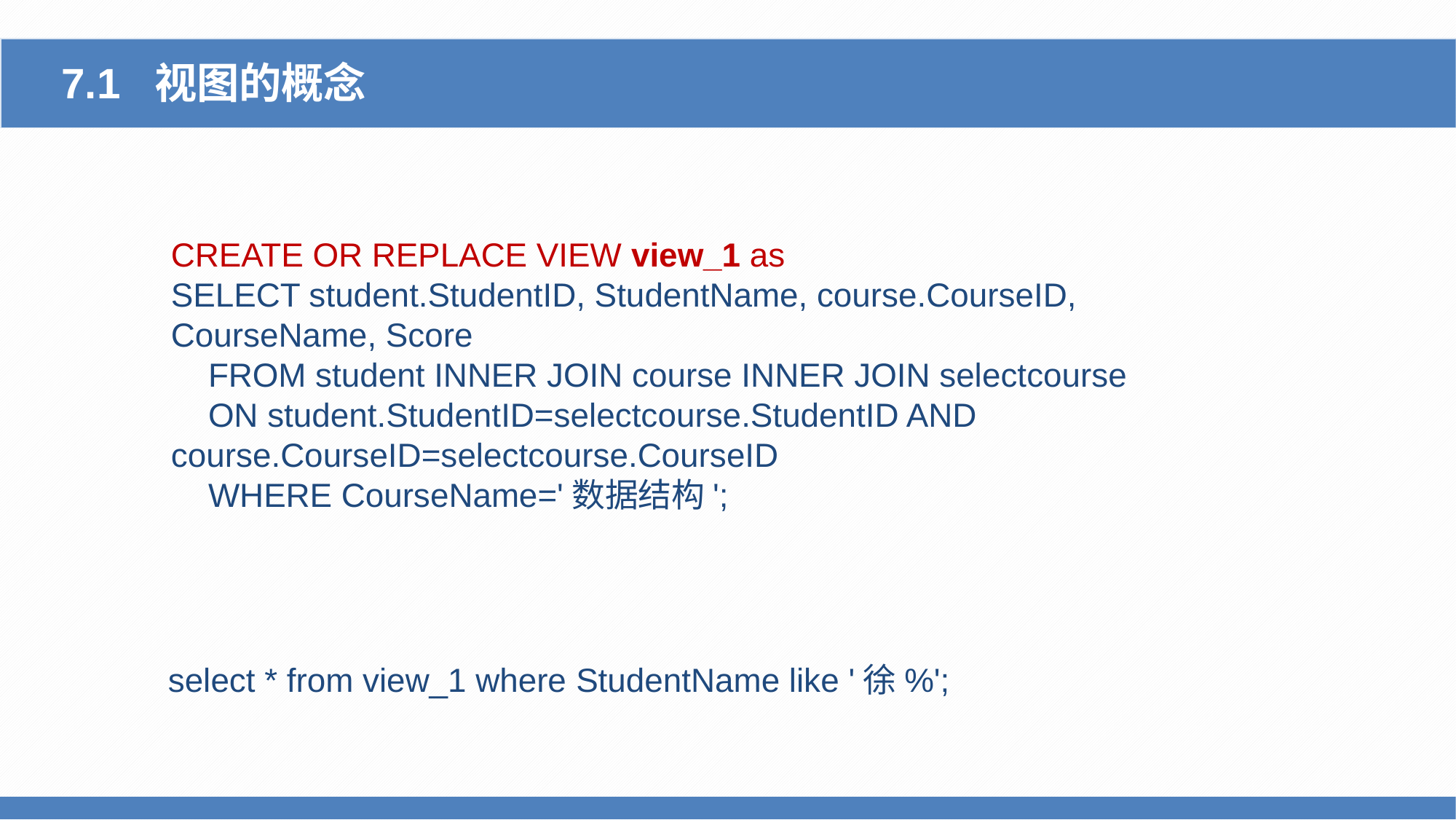

7.1  视图的概念
CREATE OR REPLACE VIEW view_1 as
SELECT student.StudentID, StudentName, course.CourseID, CourseName, Score
    FROM student INNER JOIN course INNER JOIN selectcourse
    ON student.StudentID=selectcourse.StudentID AND course.CourseID=selectcourse.CourseID
    WHERE CourseName='数据结构';

select * from view_1 where StudentName like '徐%';